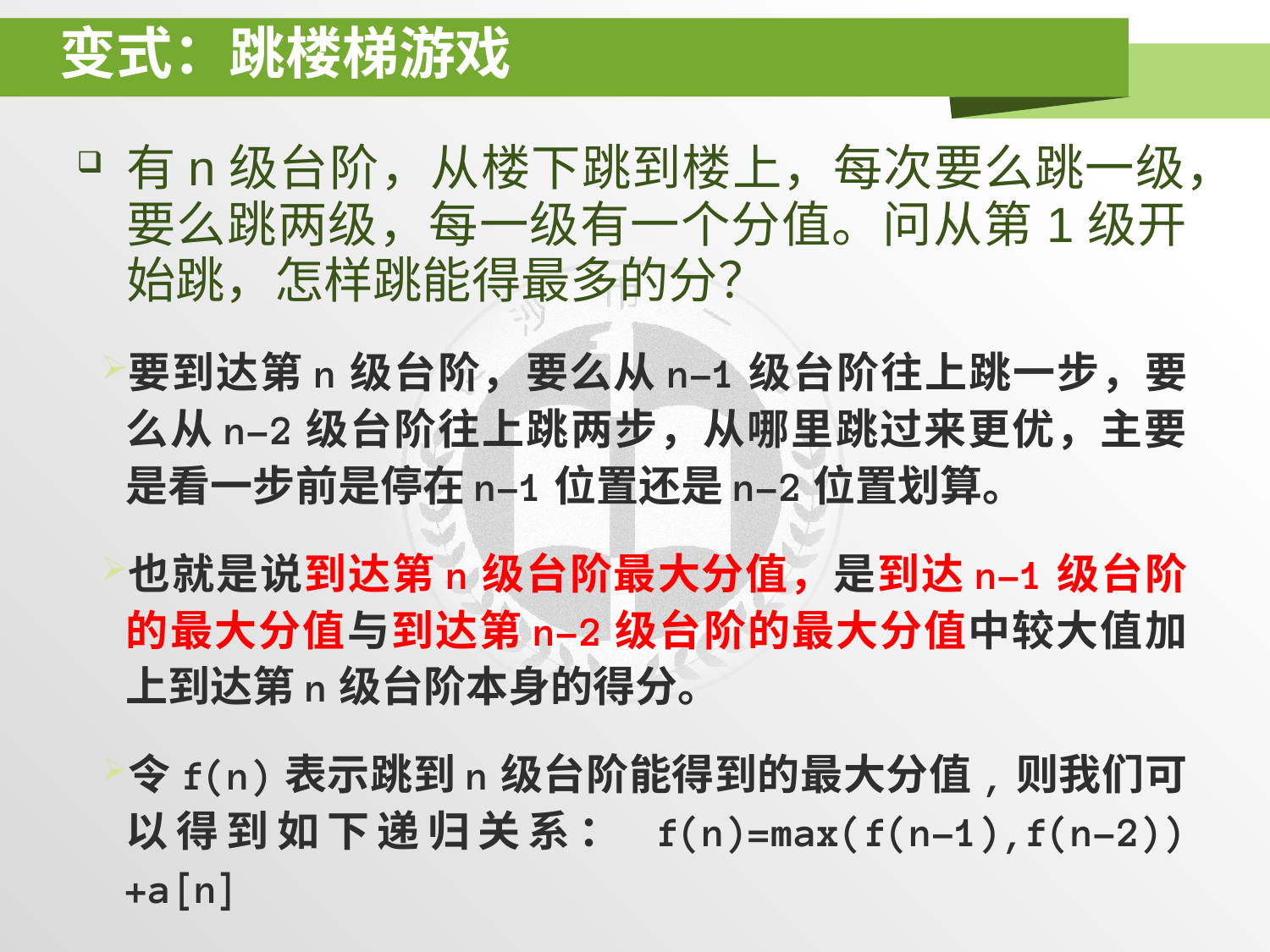

# 变式：跳楼梯游戏
有n级台阶，从楼下跳到楼上，每次要么跳一级，要么跳两级，每一级有一个分值。问从第1级开始跳，怎样跳能得最多的分？
要到达第n级台阶，要么从n-1级台阶往上跳一步，要么从n-2级台阶往上跳两步，从哪里跳过来更优，主要是看一步前是停在n-1位置还是n-2位置划算。
也就是说到达第n级台阶最大分值，是到达n-1级台阶的最大分值与到达第n-2级台阶的最大分值中较大值加上到达第n级台阶本身的得分。
令f(n)表示跳到n级台阶能得到的最大分值,则我们可以得到如下递归关系： f(n)=max(f(n-1),f(n-2))+a[n]
注意递归边界是   f(1)=a[1]  f(2)=a[1]+a[2]